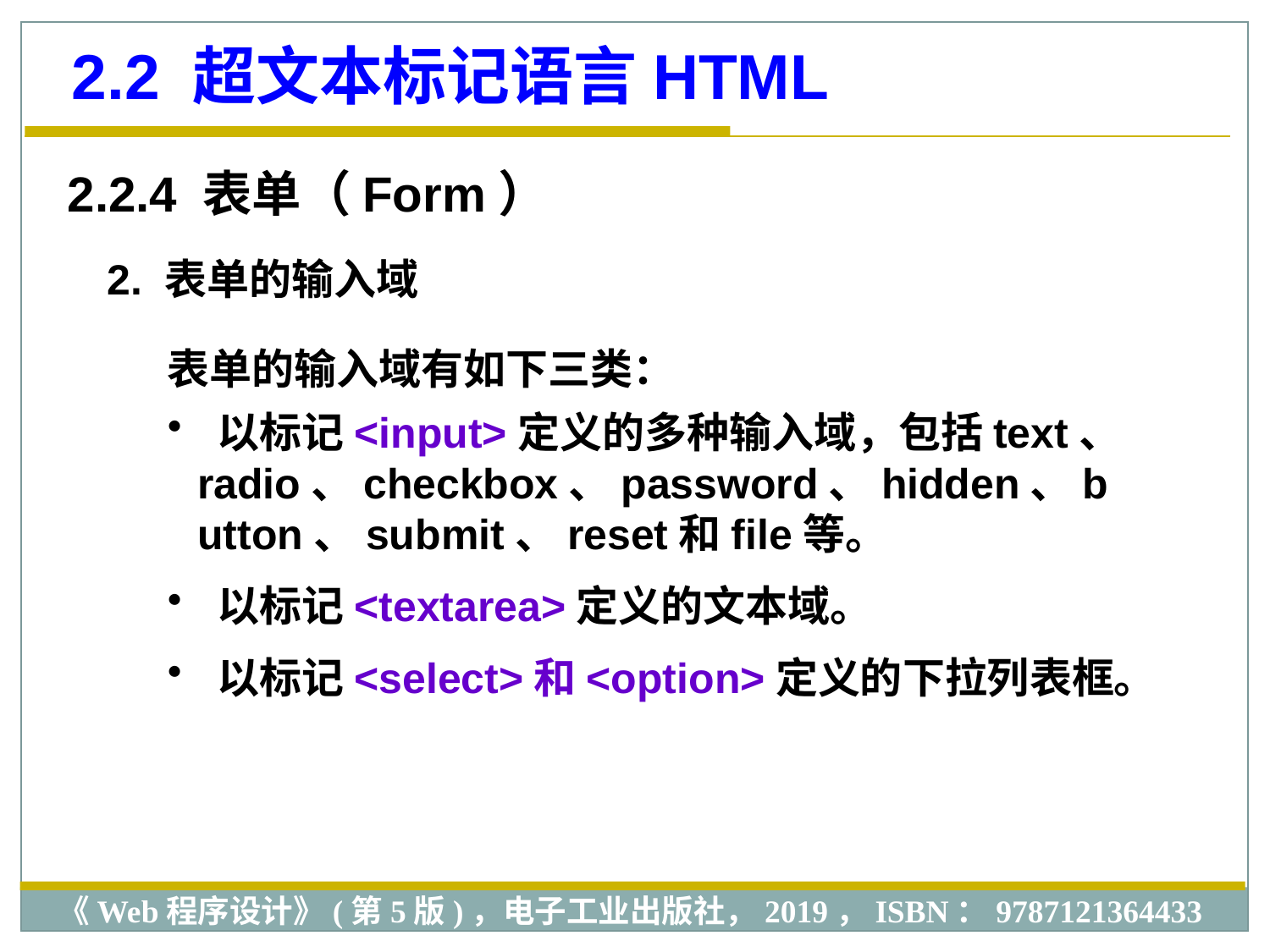

2.2 超文本标记语言HTML
2.2.4 表单（Form）
2. 表单的输入域

表单的输入域有如下三类：
 以标记<input>定义的多种输入域，包括text、radio、checkbox、password、hidden、button、submit、reset和file等。
 以标记<textarea>定义的文本域。
 以标记<select>和<option>定义的下拉列表框。